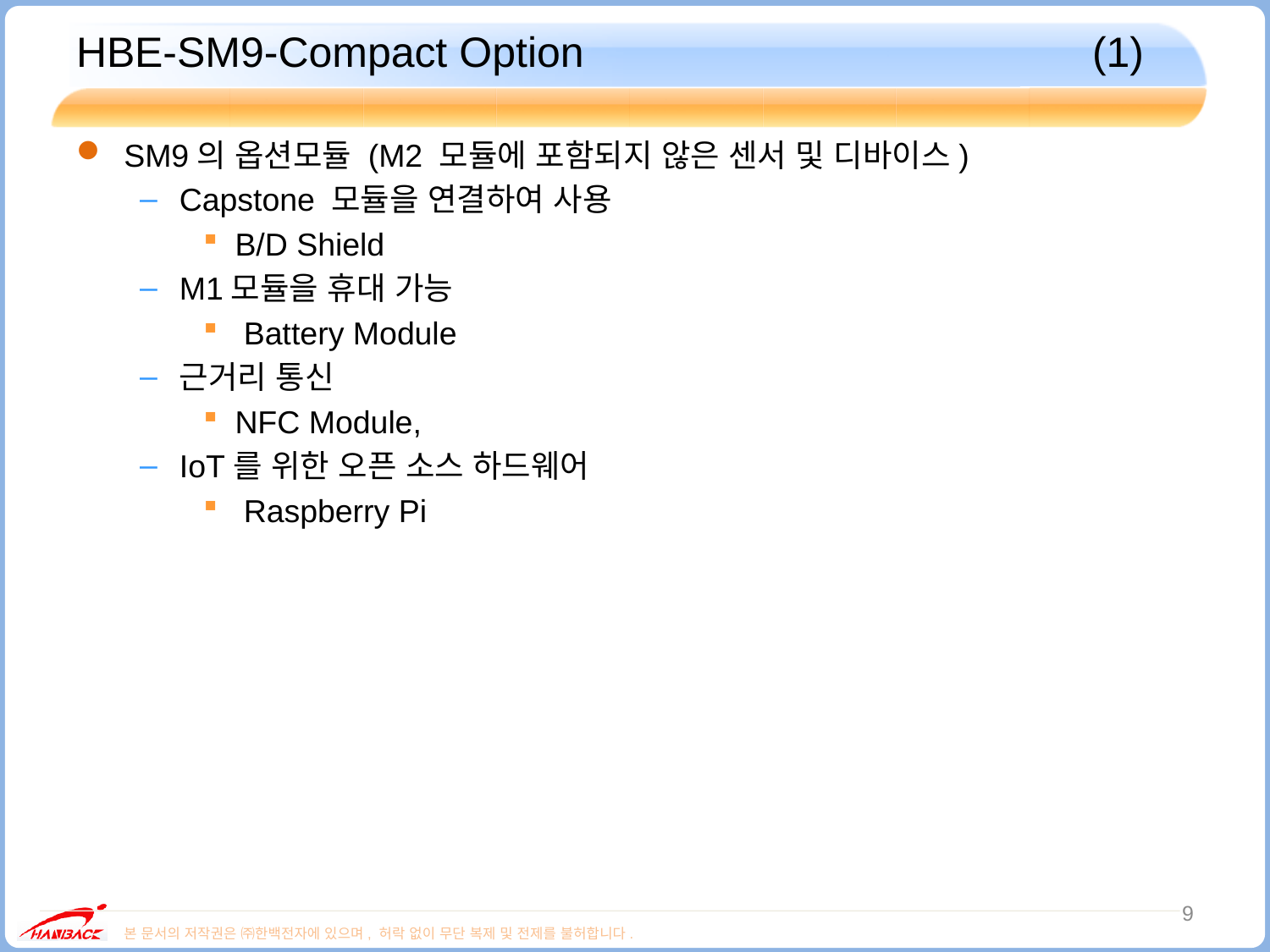

# HBE-SM9-Compact Option				(1)
SM9의 옵션모듈 (M2 모듈에 포함되지 않은 센서 및 디바이스)
Capstone 모듈을 연결하여 사용
B/D Shield
M1모듈을 휴대 가능
 Battery Module
근거리 통신
NFC Module,
IoT를 위한 오픈 소스 하드웨어
 Raspberry Pi
9